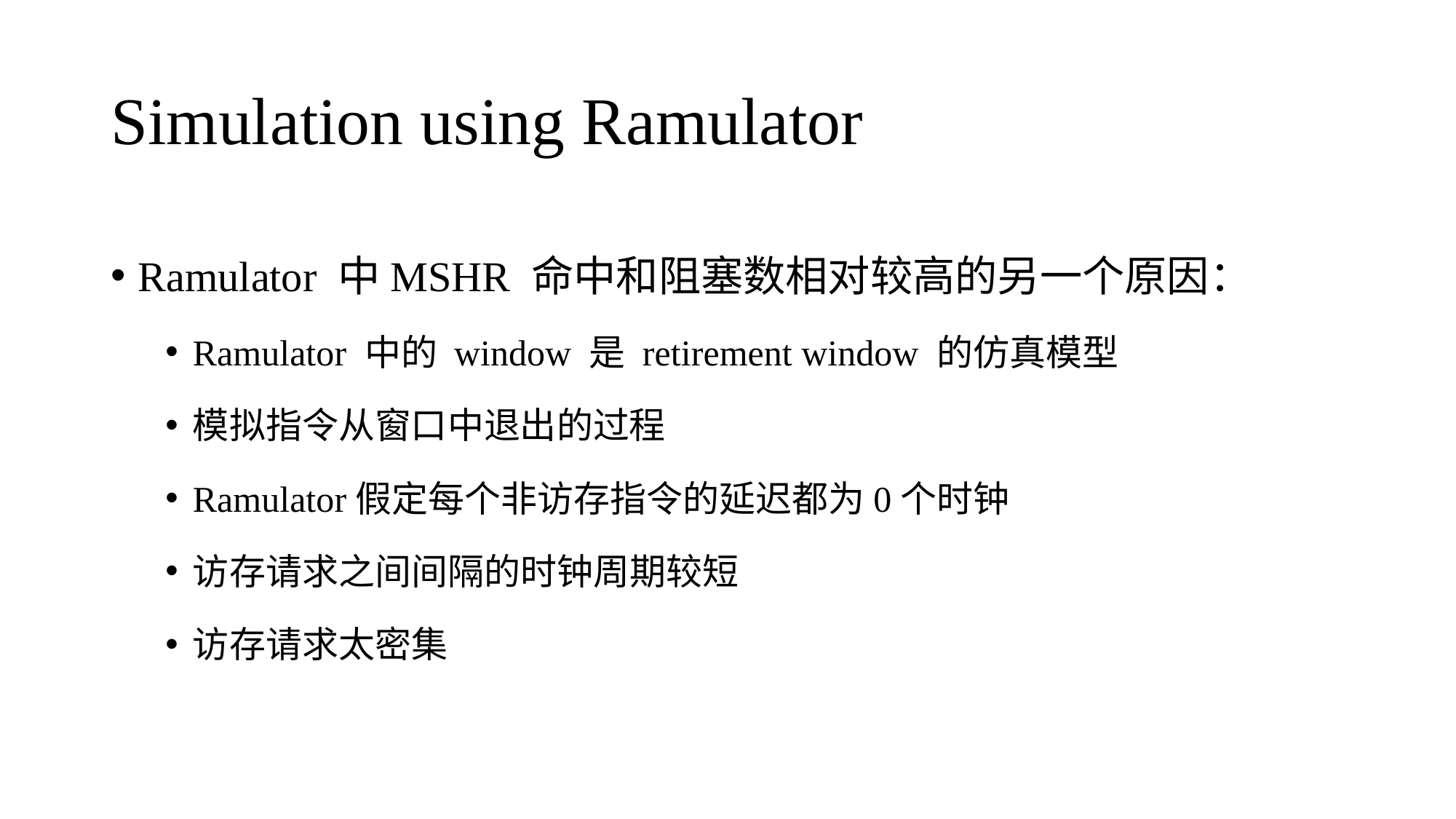

# Simulation using Ramulator
Ramulator 中MSHR 命中和阻塞数相对较高的另一个原因：
Ramulator 中的 window 是 retirement window 的仿真模型
模拟指令从窗口中退出的过程
Ramulator假定每个非访存指令的延迟都为0个时钟
访存请求之间间隔的时钟周期较短
访存请求太密集